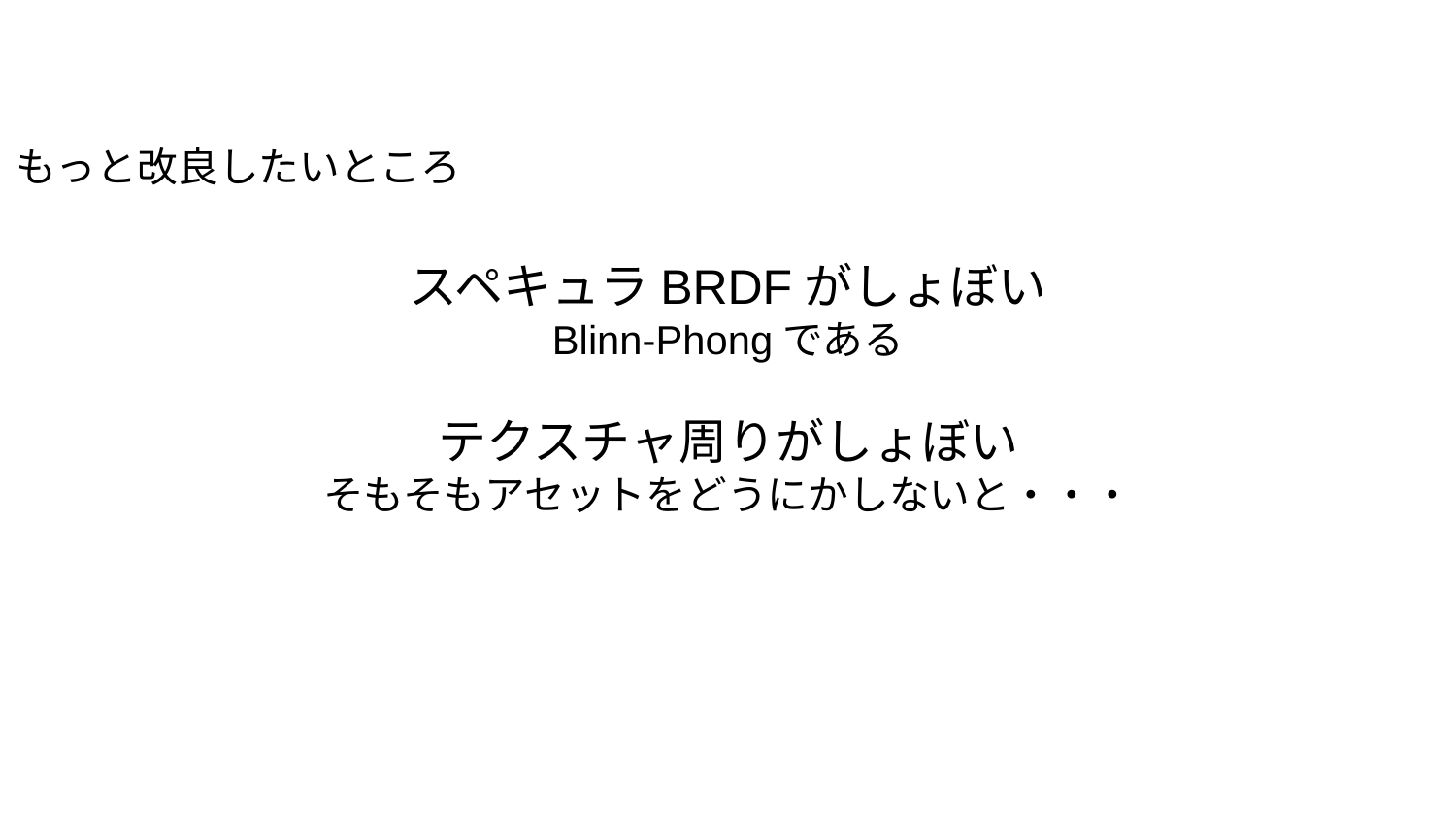

もっと改良したいところ
スペキュラBRDFがしょぼい
Blinn-Phongである

テクスチャ周りがしょぼい
そもそもアセットをどうにかしないと・・・